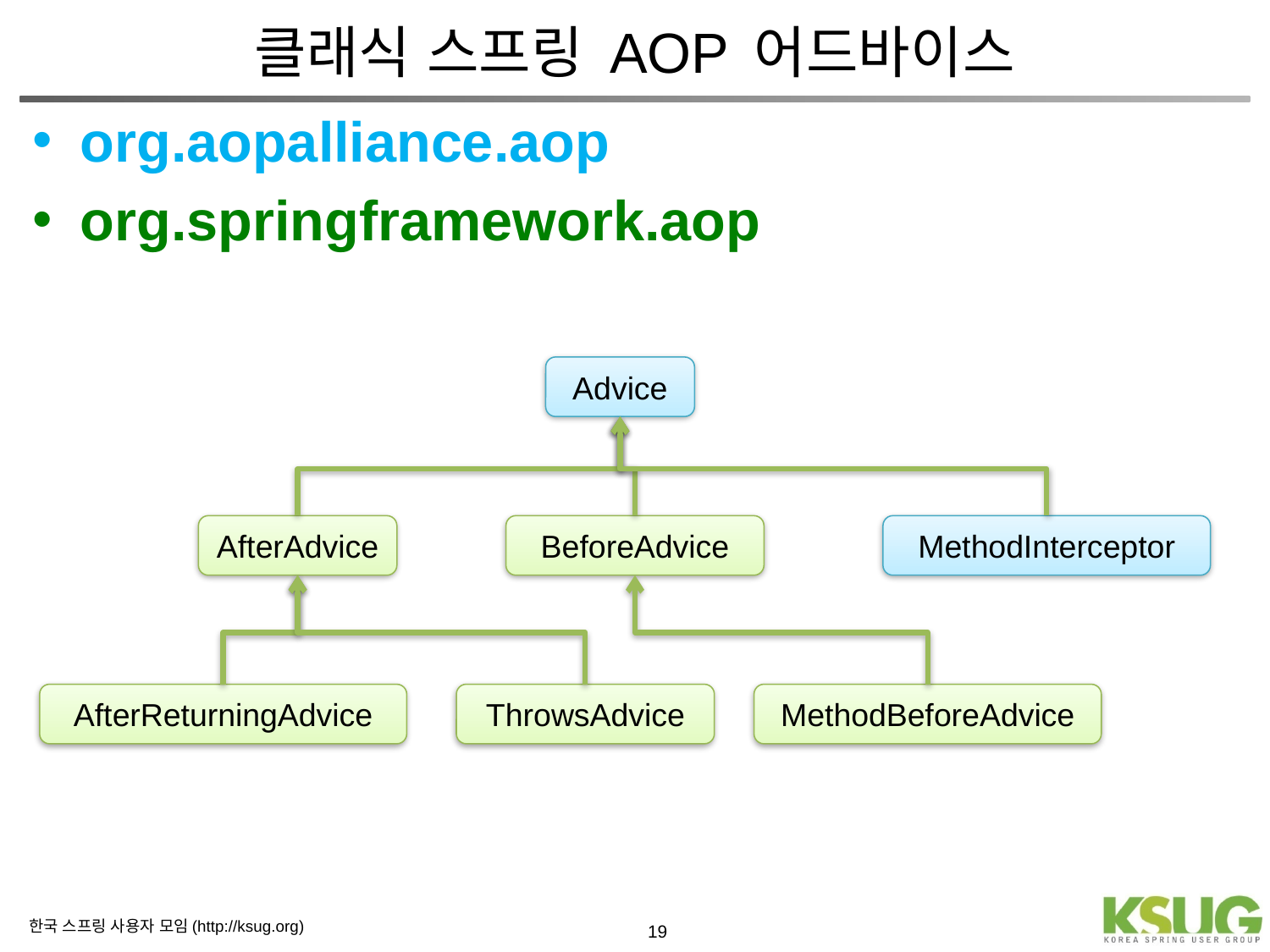

# 클래식 스프링 AOP 어드바이스
org.aopalliance.aop
org.springframework.aop
Advice
AfterAdvice
BeforeAdvice
MethodInterceptor
AfterReturningAdvice
ThrowsAdvice
MethodBeforeAdvice